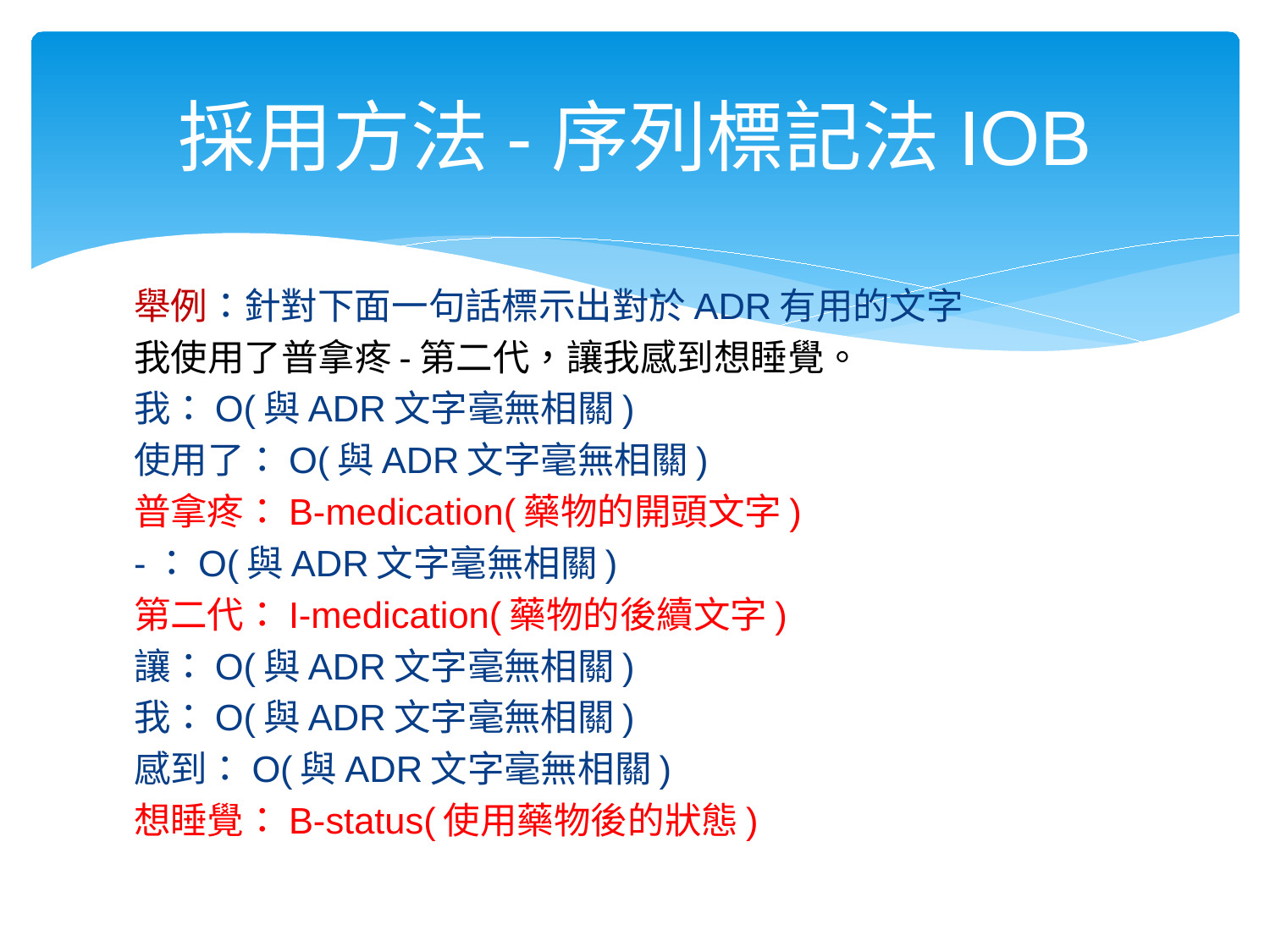

# 採用方法-序列標記法IOB
舉例：針對下面一句話標示出對於ADR有用的文字
我使用了普拿疼-第二代，讓我感到想睡覺。
我：O(與ADR文字毫無相關)
使用了：O(與ADR文字毫無相關)
普拿疼：B-medication(藥物的開頭文字)
-：O(與ADR文字毫無相關)
第二代：I-medication(藥物的後續文字)
讓：O(與ADR文字毫無相關)
我：O(與ADR文字毫無相關)
感到：O(與ADR文字毫無相關)
想睡覺：B-status(使用藥物後的狀態)